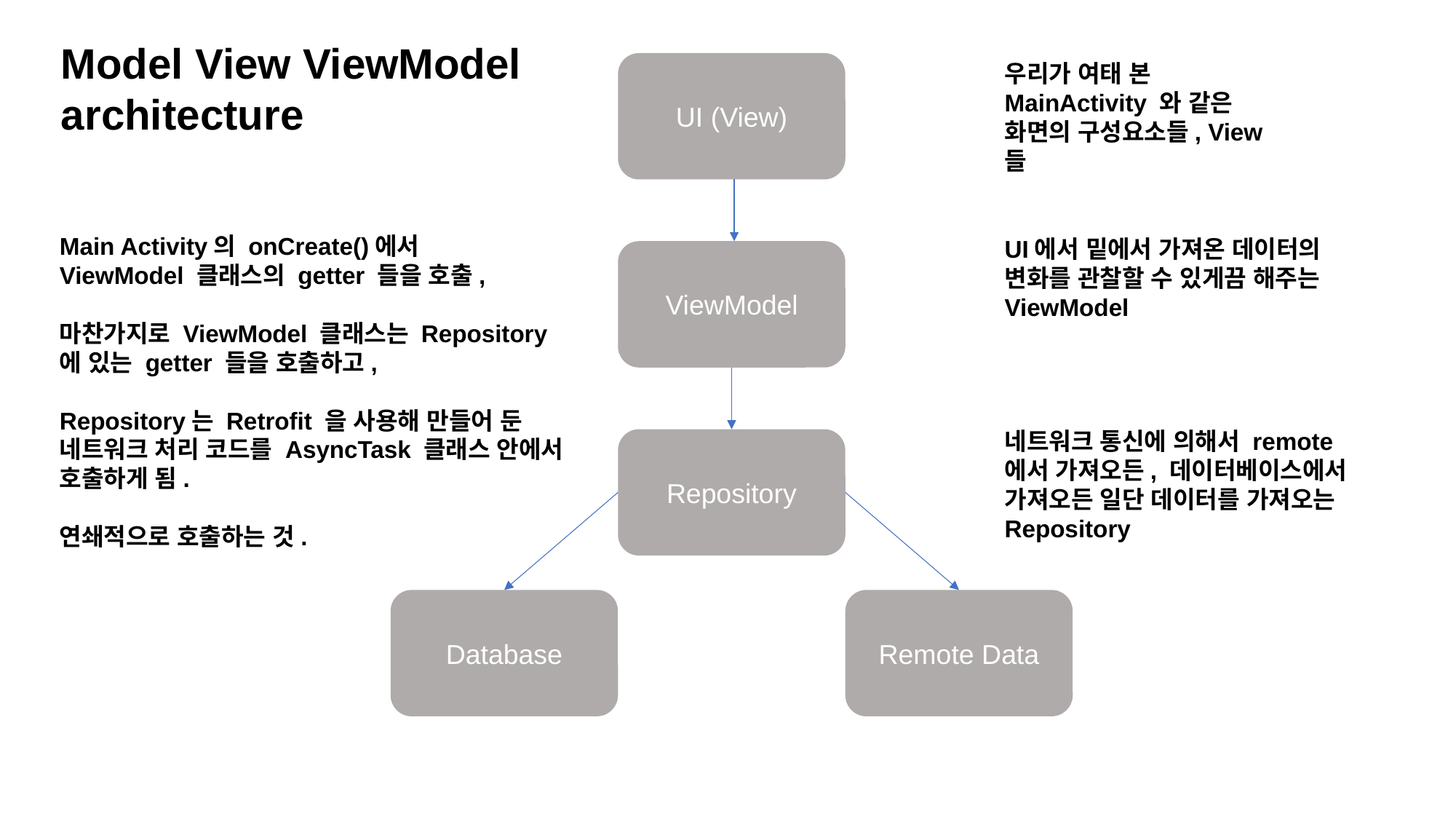

Model View ViewModel
architecture
UI (View)
우리가 여태 본 MainActivity 와 같은 화면의 구성요소들, View들
Main Activity의 onCreate()에서
ViewModel 클래스의 getter 들을 호출,

마찬가지로 ViewModel 클래스는 Repository
에 있는 getter 들을 호출하고,

Repository는 Retrofit 을 사용해 만들어 둔
네트워크 처리 코드를 AsyncTask 클래스 안에서
호출하게 됨.

연쇄적으로 호출하는 것.
UI에서 밑에서 가져온 데이터의 변화를 관찰할 수 있게끔 해주는 ViewModel
ViewModel
네트워크 통신에 의해서 remote 에서 가져오든, 데이터베이스에서 가져오든 일단 데이터를 가져오는 Repository
Repository
Remote Data
Database